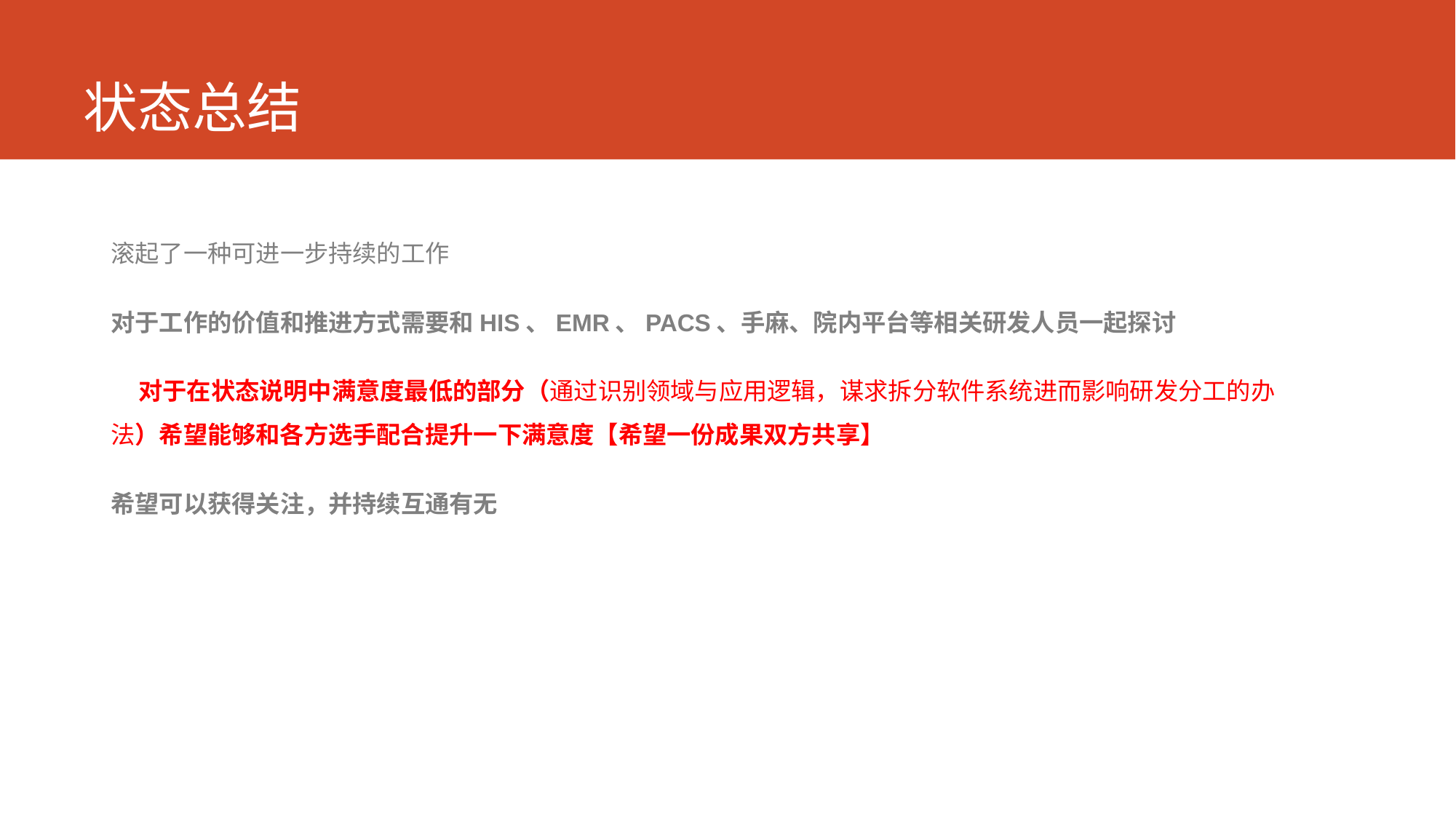

# 状态总结
滚起了一种可进一步持续的工作
对于工作的价值和推进方式需要和HIS、EMR、PACS、手麻、院内平台等相关研发人员一起探讨
    对于在状态说明中满意度最低的部分（通过识别领域与应用逻辑，谋求拆分软件系统进而影响研发分工的办法）希望能够和各方选手配合提升一下满意度【希望一份成果双方共享】
希望可以获得关注，并持续互通有无